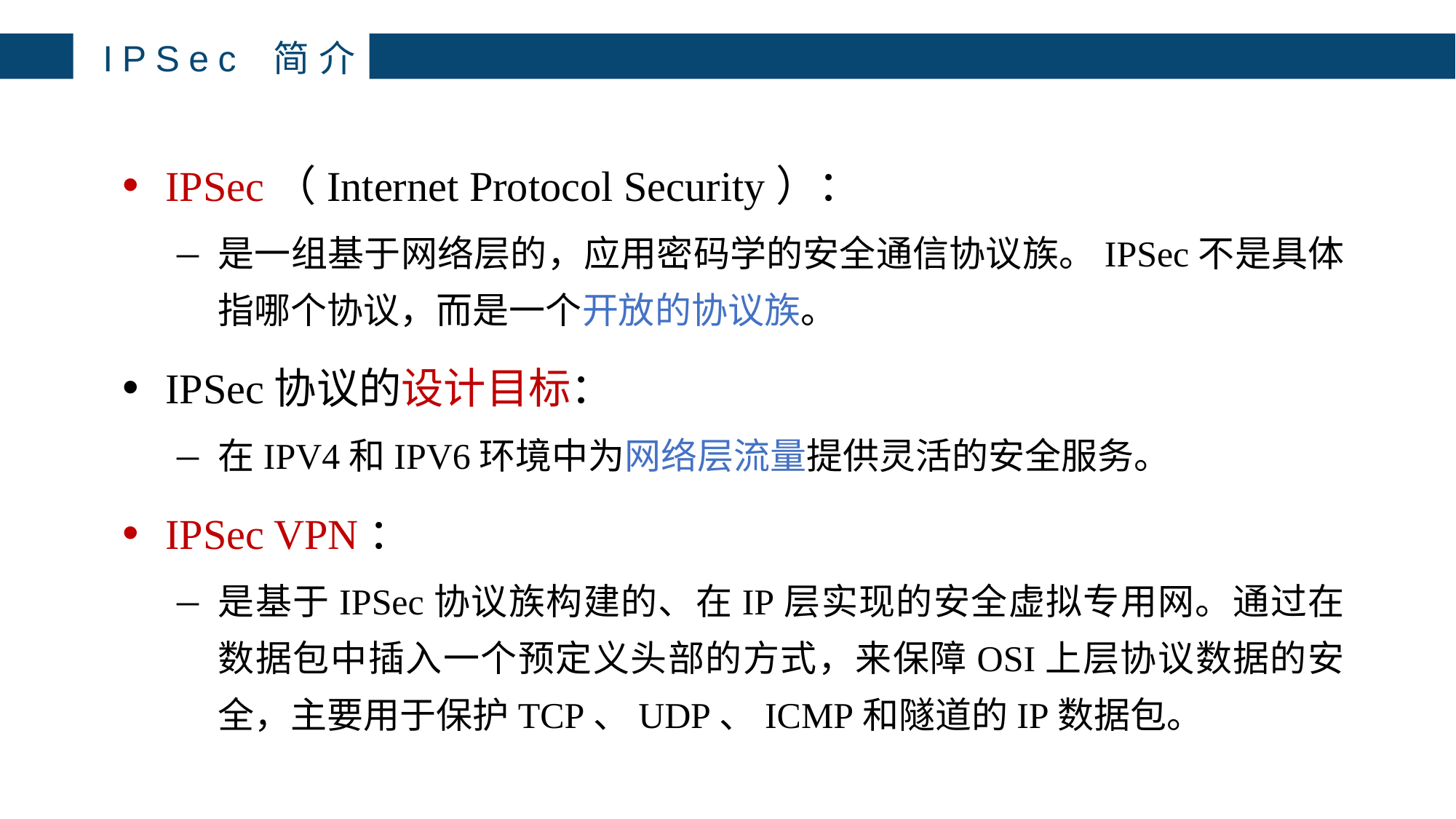

# IPSec 简介
IPSec（Internet Protocol Security）：
是一组基于网络层的，应用密码学的安全通信协议族。IPSec不是具体指哪个协议，而是一个开放的协议族。
IPSec协议的设计目标：
在IPV4和IPV6环境中为网络层流量提供灵活的安全服务。
IPSec VPN：
是基于IPSec协议族构建的、在IP层实现的安全虚拟专用网。通过在数据包中插入一个预定义头部的方式，来保障OSI上层协议数据的安全，主要用于保护TCP、UDP、ICMP和隧道的IP数据包。